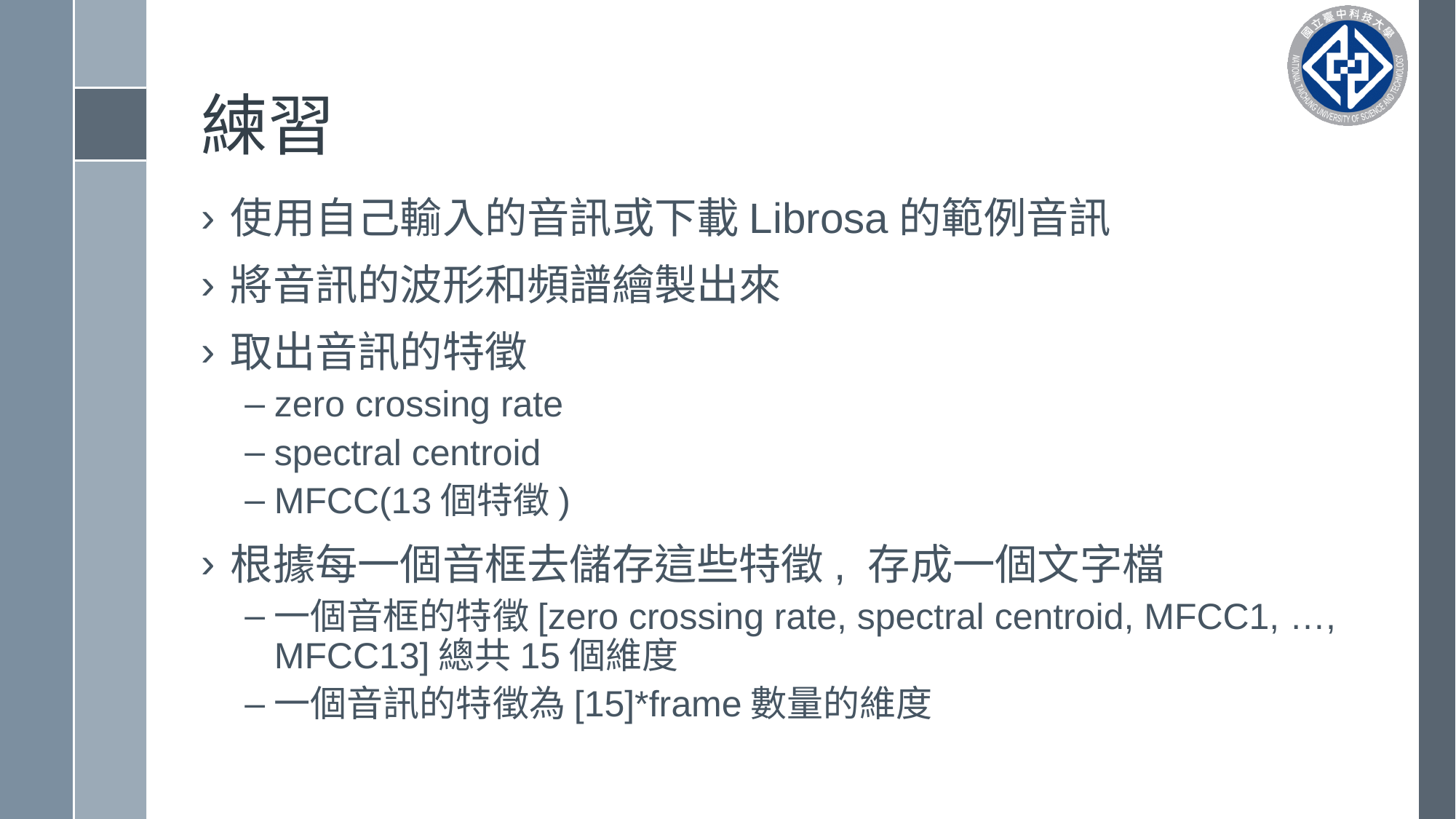

# 練習
使用自己輸入的音訊或下載Librosa的範例音訊
將音訊的波形和頻譜繪製出來
取出音訊的特徵
zero crossing rate
spectral centroid
MFCC(13個特徵)
根據每一個音框去儲存這些特徵, 存成一個文字檔
一個音框的特徵[zero crossing rate, spectral centroid, MFCC1, …, MFCC13]總共15個維度
一個音訊的特徵為[15]*frame數量的維度